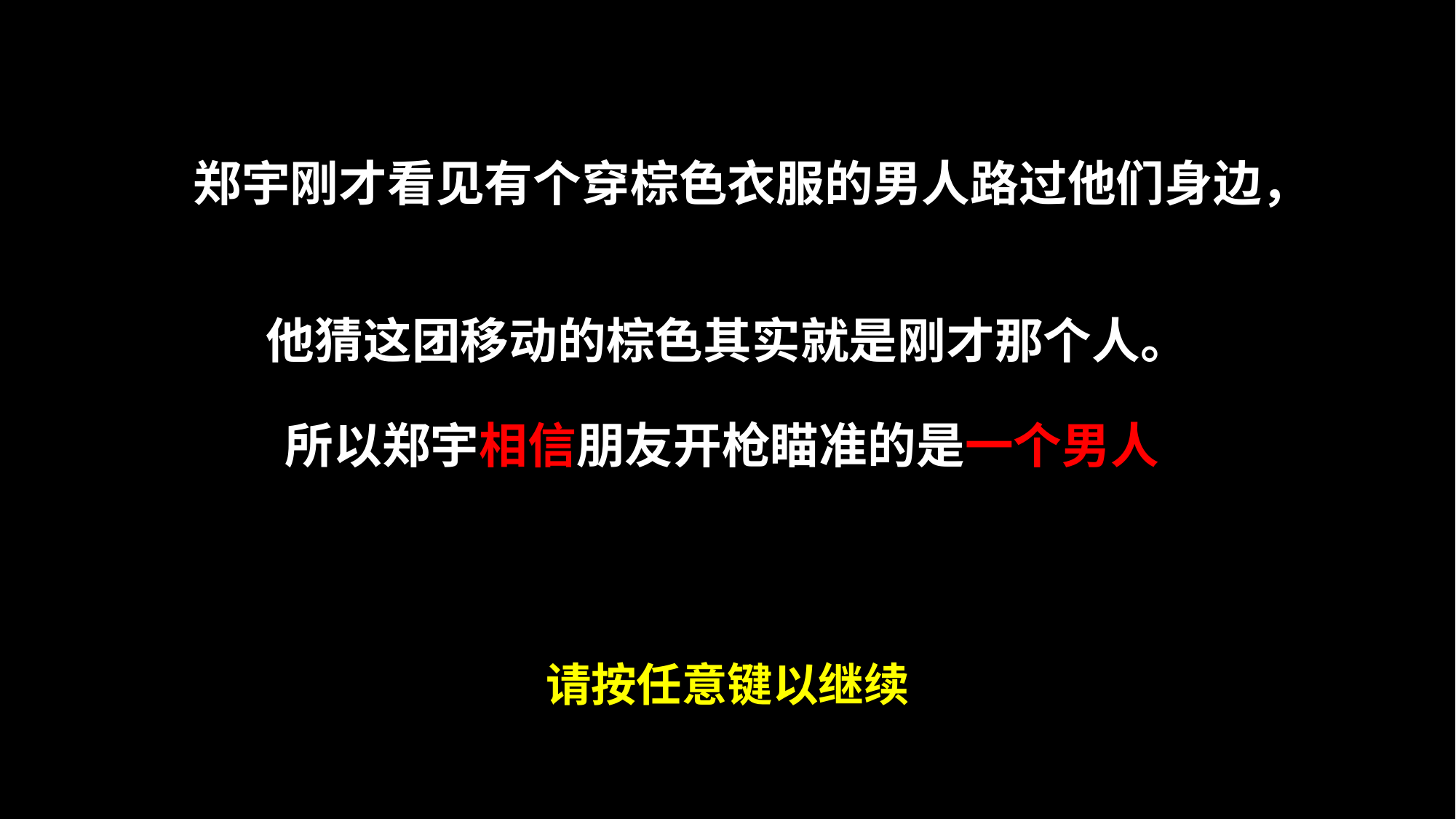

# 郑宇刚才看见有个穿棕色衣服的男人路过他们身边， 他猜这团移动的棕色其实就是刚才那个人。 所以郑宇相信朋友开枪瞄准的是一个男人
请按任意键以继续